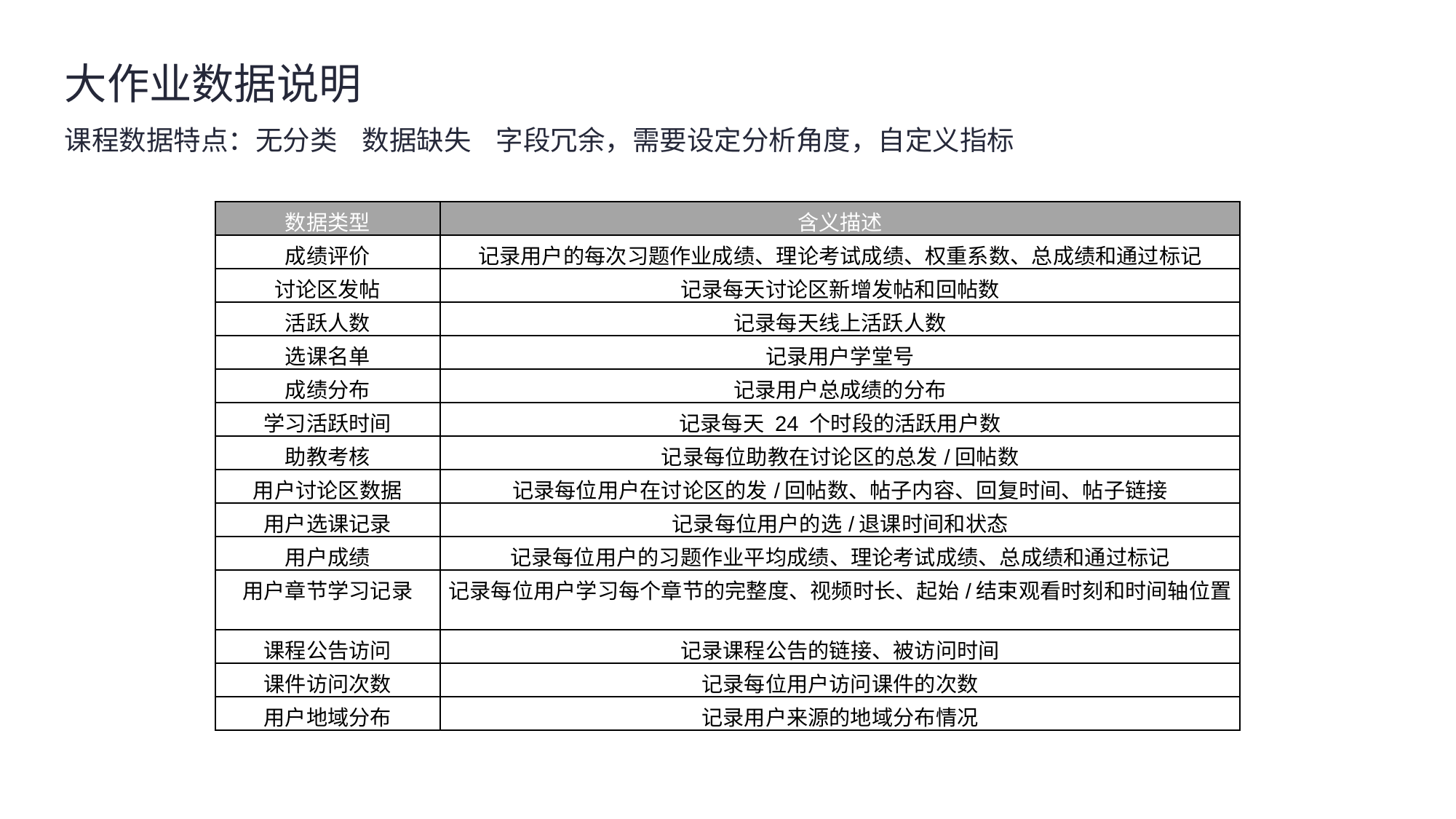

大作业数据说明
课程数据特点：无分类    数据缺失    字段冗余，需要设定分析角度，自定义指标
| 数据类型 | 含义描述 |
| --- | --- |
| 成绩评价 | 记录用户的每次习题作业成绩、理论考试成绩、权重系数、总成绩和通过标记 |
| 讨论区发帖 | 记录每天讨论区新增发帖和回帖数 |
| 活跃人数 | 记录每天线上活跃人数 |
| 选课名单 | 记录用户学堂号 |
| 成绩分布 | 记录用户总成绩的分布 |
| 学习活跃时间 | 记录每天 24 个时段的活跃用户数 |
| 助教考核 | 记录每位助教在讨论区的总发/回帖数 |
| 用户讨论区数据 | 记录每位用户在讨论区的发/回帖数、帖子内容、回复时间、帖子链接 |
| 用户选课记录 | 记录每位用户的选/退课时间和状态 |
| 用户成绩 | 记录每位用户的习题作业平均成绩、理论考试成绩、总成绩和通过标记 |
| 用户章节学习记录 | 记录每位用户学习每个章节的完整度、视频时长、起始/结束观看时刻和时间轴位置 |
| 课程公告访问 | 记录课程公告的链接、被访问时间 |
| 课件访问次数 | 记录每位用户访问课件的次数 |
| 用户地域分布 | 记录用户来源的地域分布情况 |